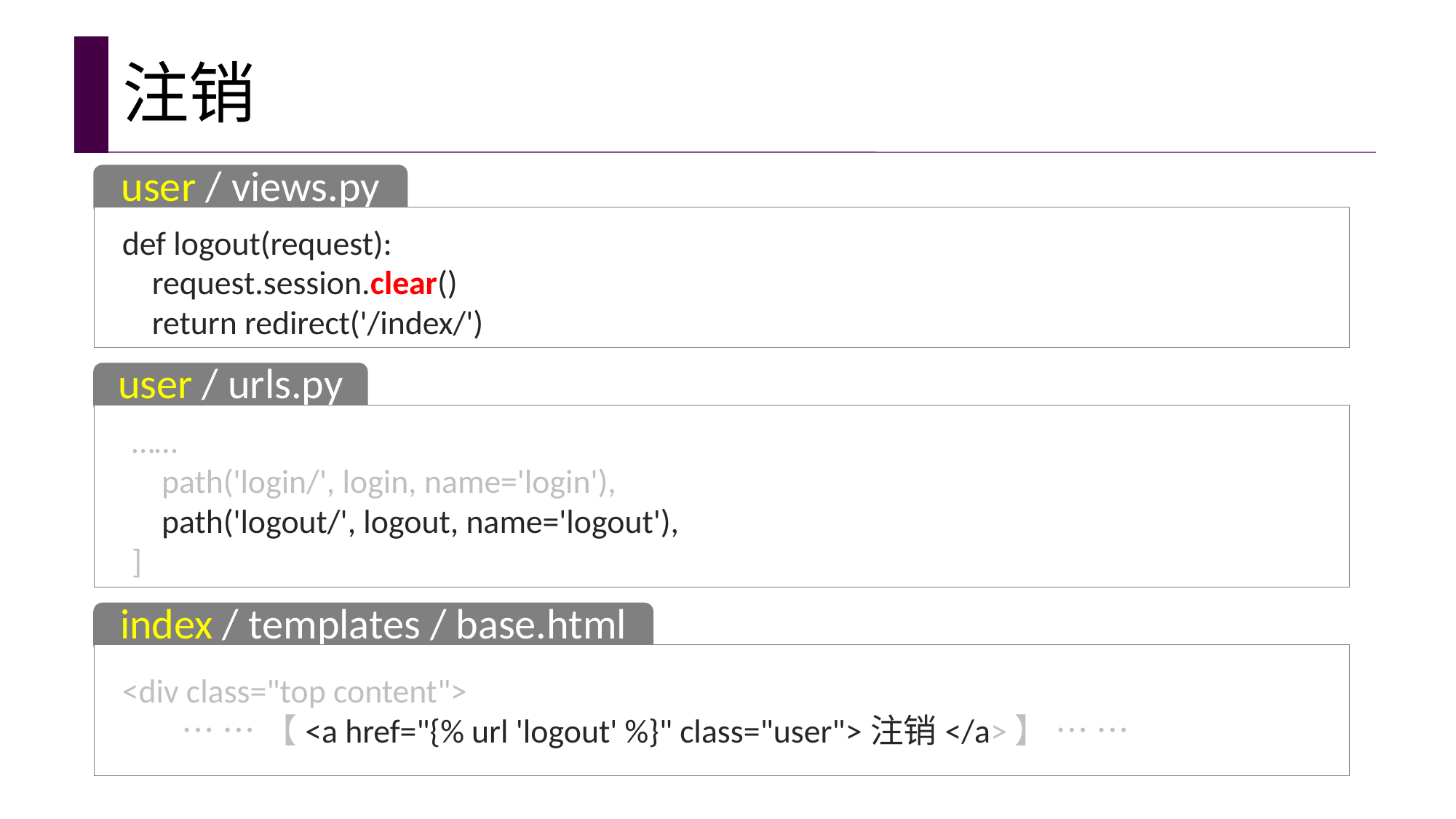

# 注销
user / views.py

def logout(request):
    request.session.clear()
    return redirect('/index/')
user / urls.py

……
    path('login/', login, name='login'),
    path('logout/', logout, name='logout'),
]
index / templates / base.html

<div class="top content">
        … …【<a href="{% url 'logout' %}" class="user">注销</a>】 … …